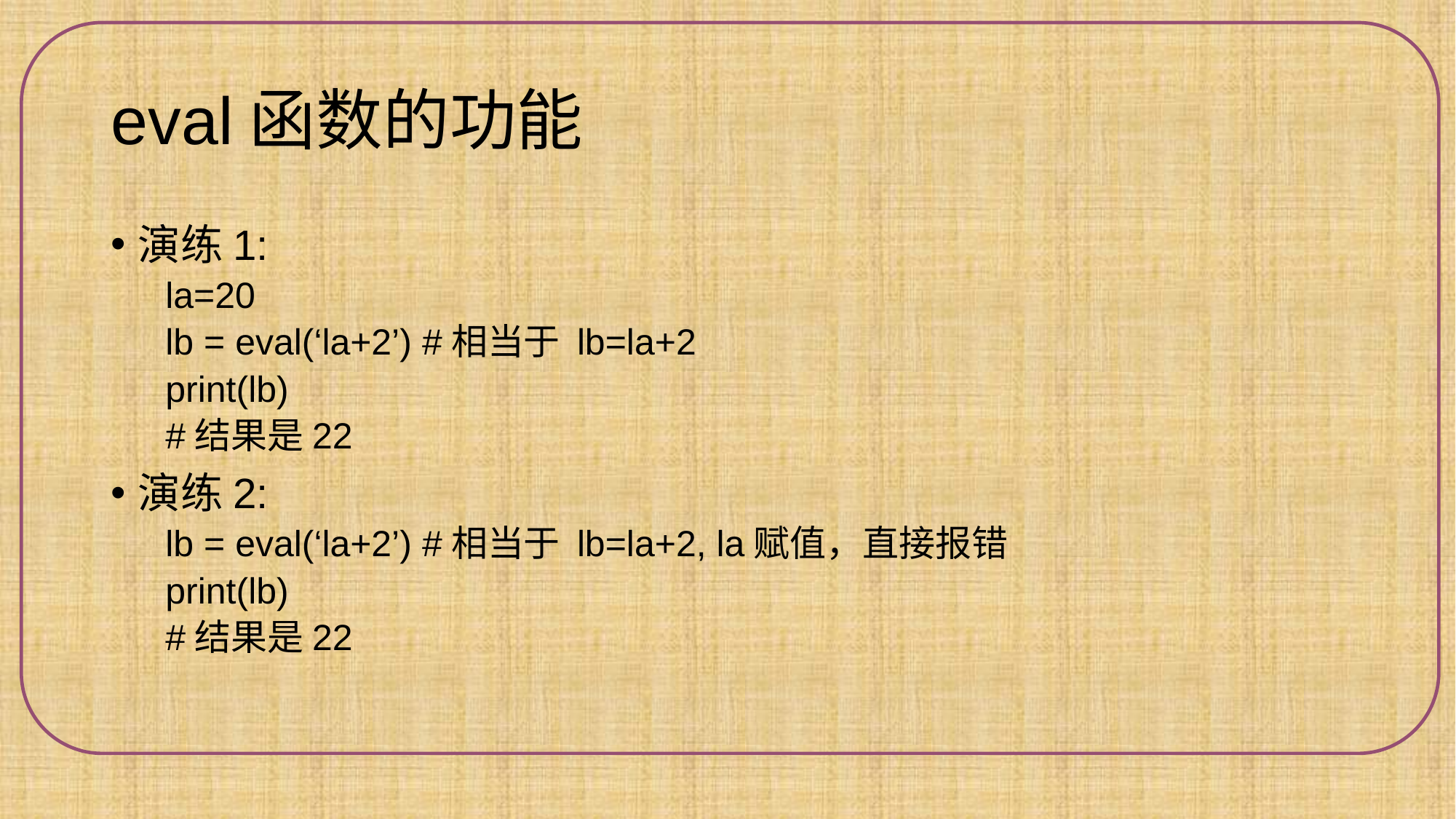

# eval函数的功能
演练1:
la=20
lb = eval(‘la+2’) #相当于 lb=la+2
print(lb)
#结果是22
演练2:
lb = eval(‘la+2’) #相当于 lb=la+2, la赋值，直接报错
print(lb)
#结果是22